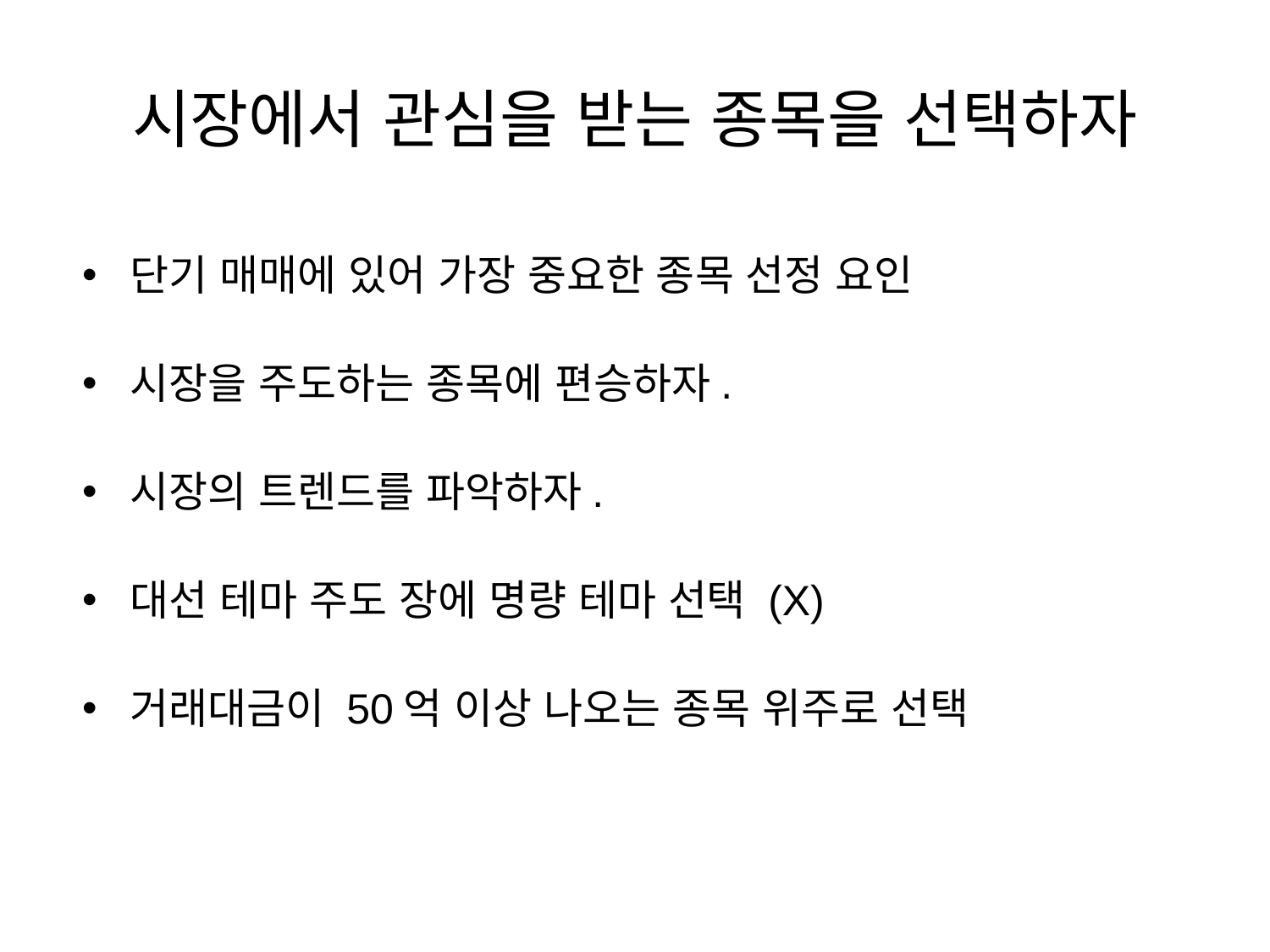

# 시장에서 관심을 받는 종목을 선택하자
단기 매매에 있어 가장 중요한 종목 선정 요인

시장을 주도하는 종목에 편승하자.

시장의 트렌드를 파악하자.

대선 테마 주도 장에 명량 테마 선택 (X)

거래대금이 50억 이상 나오는 종목 위주로 선택